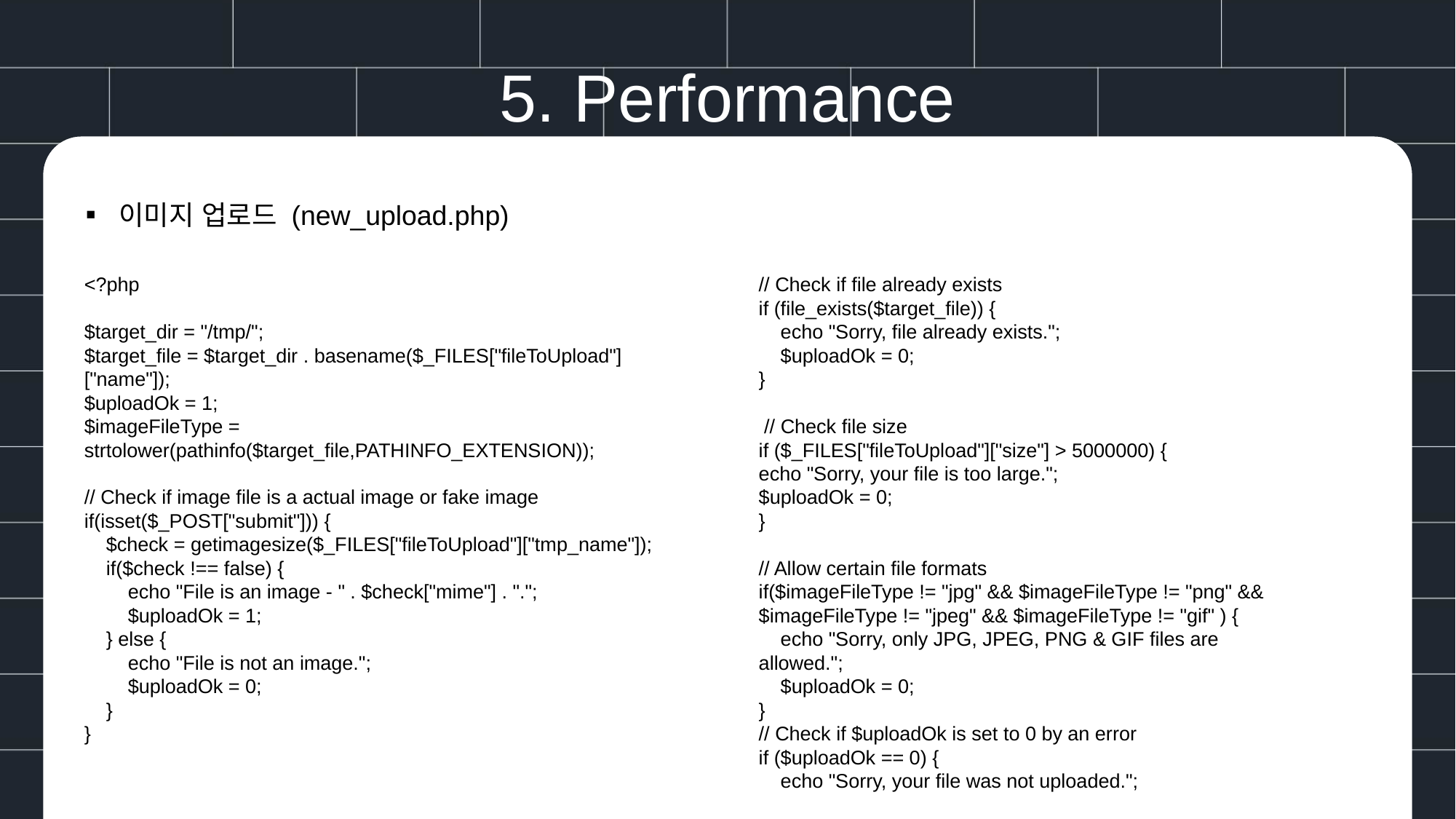

5. Performance
▪ 이미지 업로드 (new_upload.php)
<?php

$target_dir = "/tmp/";
$target_file = $target_dir . basename($_FILES["fileToUpload"]["name"]);
$uploadOk = 1;
$imageFileType = strtolower(pathinfo($target_file,PATHINFO_EXTENSION));

// Check if image file is a actual image or fake image
if(isset($_POST["submit"])) {
    $check = getimagesize($_FILES["fileToUpload"]["tmp_name"]);
    if($check !== false) {
        echo "File is an image - " . $check["mime"] . ".";
        $uploadOk = 1;
    } else {
        echo "File is not an image.";
        $uploadOk = 0;
    }
}

// Check if file already exists
if (file_exists($target_file)) {
    echo "Sorry, file already exists.";
    $uploadOk = 0;
}

 // Check file size
if ($_FILES["fileToUpload"]["size"] > 5000000) {
echo "Sorry, your file is too large.";
$uploadOk = 0;
}

// Allow certain file formats
if($imageFileType != "jpg" && $imageFileType != "png" && $imageFileType != "jpeg" && $imageFileType != "gif" ) {
    echo "Sorry, only JPG, JPEG, PNG & GIF files are allowed.";
    $uploadOk = 0;
}
// Check if $uploadOk is set to 0 by an error
if ($uploadOk == 0) {
    echo "Sorry, your file was not uploaded.";